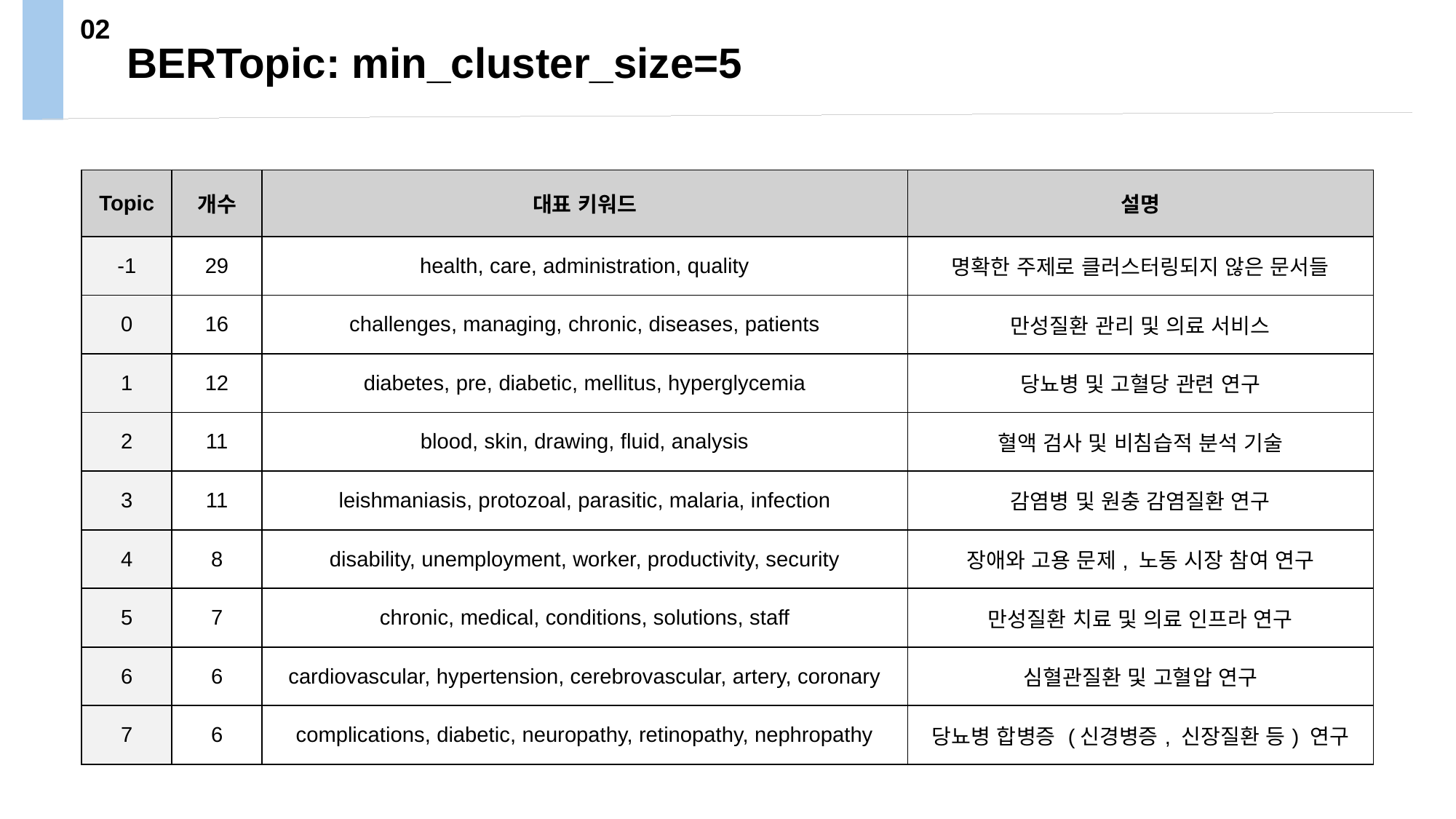

02
BERTopic: min_cluster_size=5
| Topic | 개수 | 대표 키워드 | 설명 |
| --- | --- | --- | --- |
| -1 | 29 | health, care, administration, quality | 명확한 주제로 클러스터링되지 않은 문서들 |
| 0 | 16 | challenges, managing, chronic, diseases, patients | 만성질환 관리 및 의료 서비스 |
| 1 | 12 | diabetes, pre, diabetic, mellitus, hyperglycemia | 당뇨병 및 고혈당 관련 연구 |
| 2 | 11 | blood, skin, drawing, fluid, analysis | 혈액 검사 및 비침습적 분석 기술 |
| 3 | 11 | leishmaniasis, protozoal, parasitic, malaria, infection | 감염병 및 원충 감염질환 연구 |
| 4 | 8 | disability, unemployment, worker, productivity, security | 장애와 고용 문제, 노동 시장 참여 연구 |
| 5 | 7 | chronic, medical, conditions, solutions, staff | 만성질환 치료 및 의료 인프라 연구 |
| 6 | 6 | cardiovascular, hypertension, cerebrovascular, artery, coronary | 심혈관질환 및 고혈압 연구 |
| 7 | 6 | complications, diabetic, neuropathy, retinopathy, nephropathy | 당뇨병 합병증 (신경병증, 신장질환 등) 연구 |